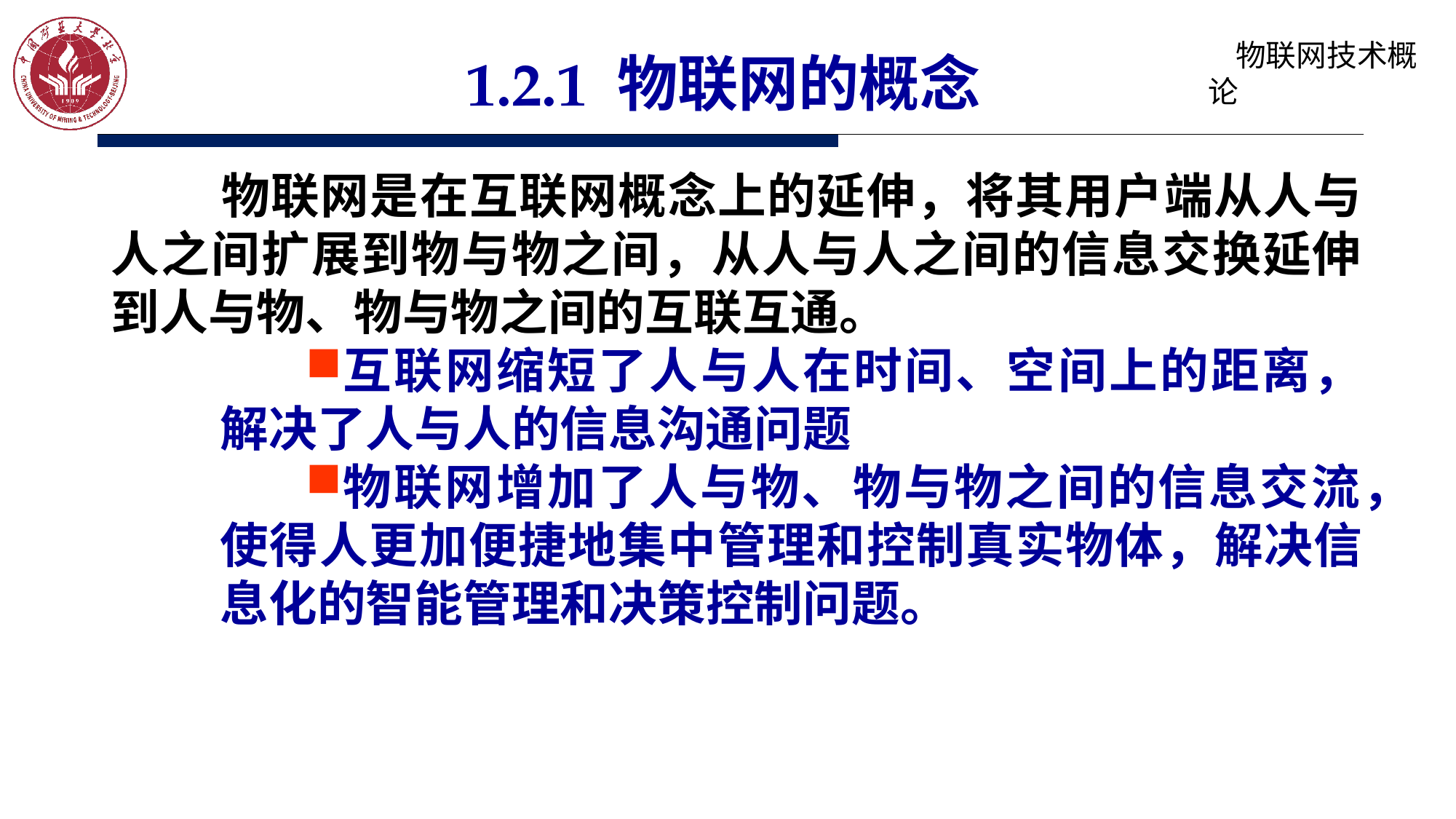

# 1.2.1 物联网的概念
	物联网是在互联网概念上的延伸，将其用户端从人与人之间扩展到物与物之间，从人与人之间的信息交换延伸到人与物、物与物之间的互联互通。
互联网缩短了人与人在时间、空间上的距离，解决了人与人的信息沟通问题
物联网增加了人与物、物与物之间的信息交流，使得人更加便捷地集中管理和控制真实物体，解决信息化的智能管理和决策控制问题。